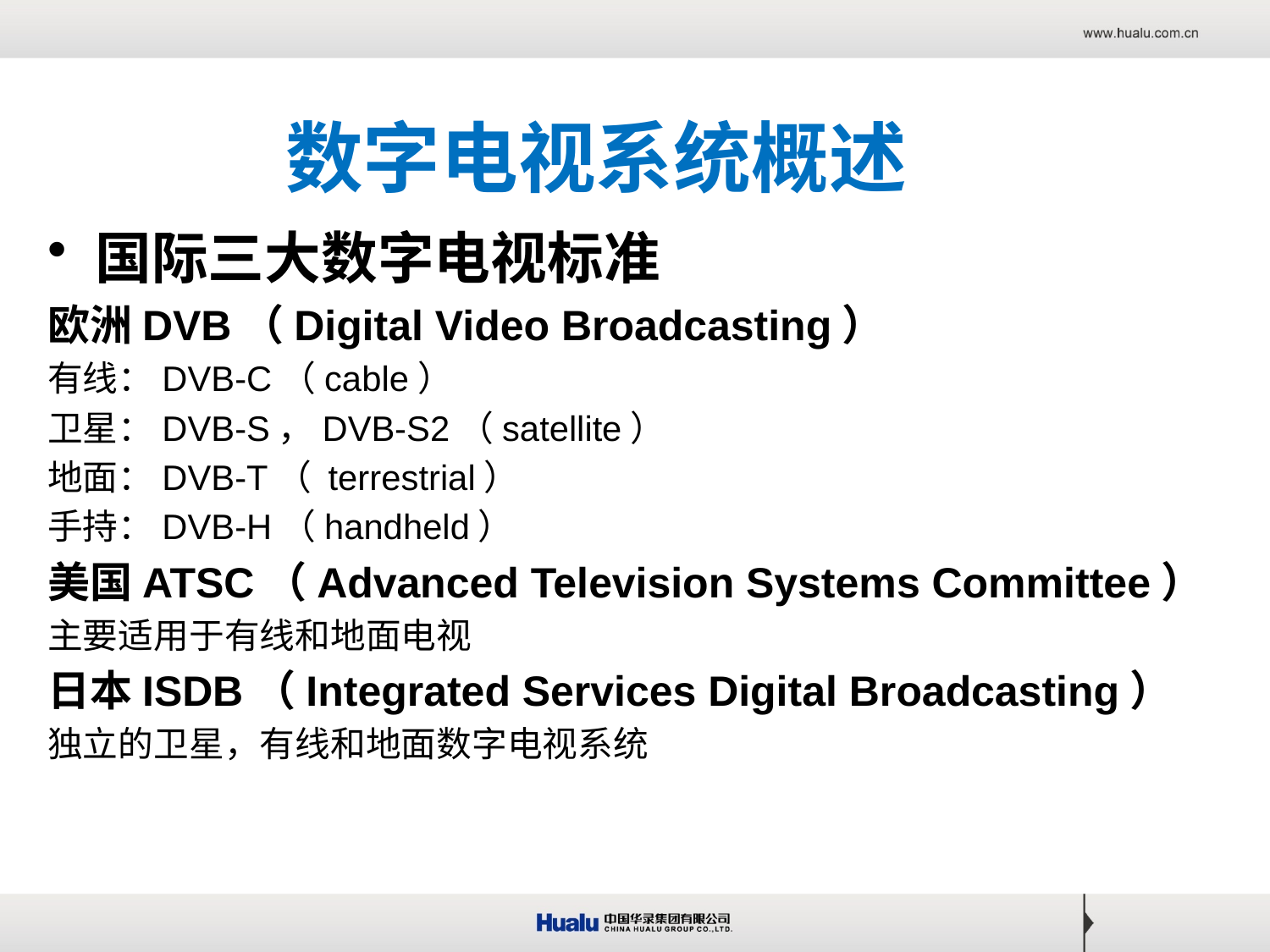

# 数字电视系统概述
国际三大数字电视标准
欧洲DVB（Digital Video Broadcasting）
有线：DVB-C（cable）
卫星：DVB-S，DVB-S2（satellite）
地面：DVB-T（ terrestrial）
手持：DVB-H（handheld）
美国ATSC（Advanced Television Systems Committee）
主要适用于有线和地面电视
日本ISDB（Integrated Services Digital Broadcasting）
独立的卫星，有线和地面数字电视系统